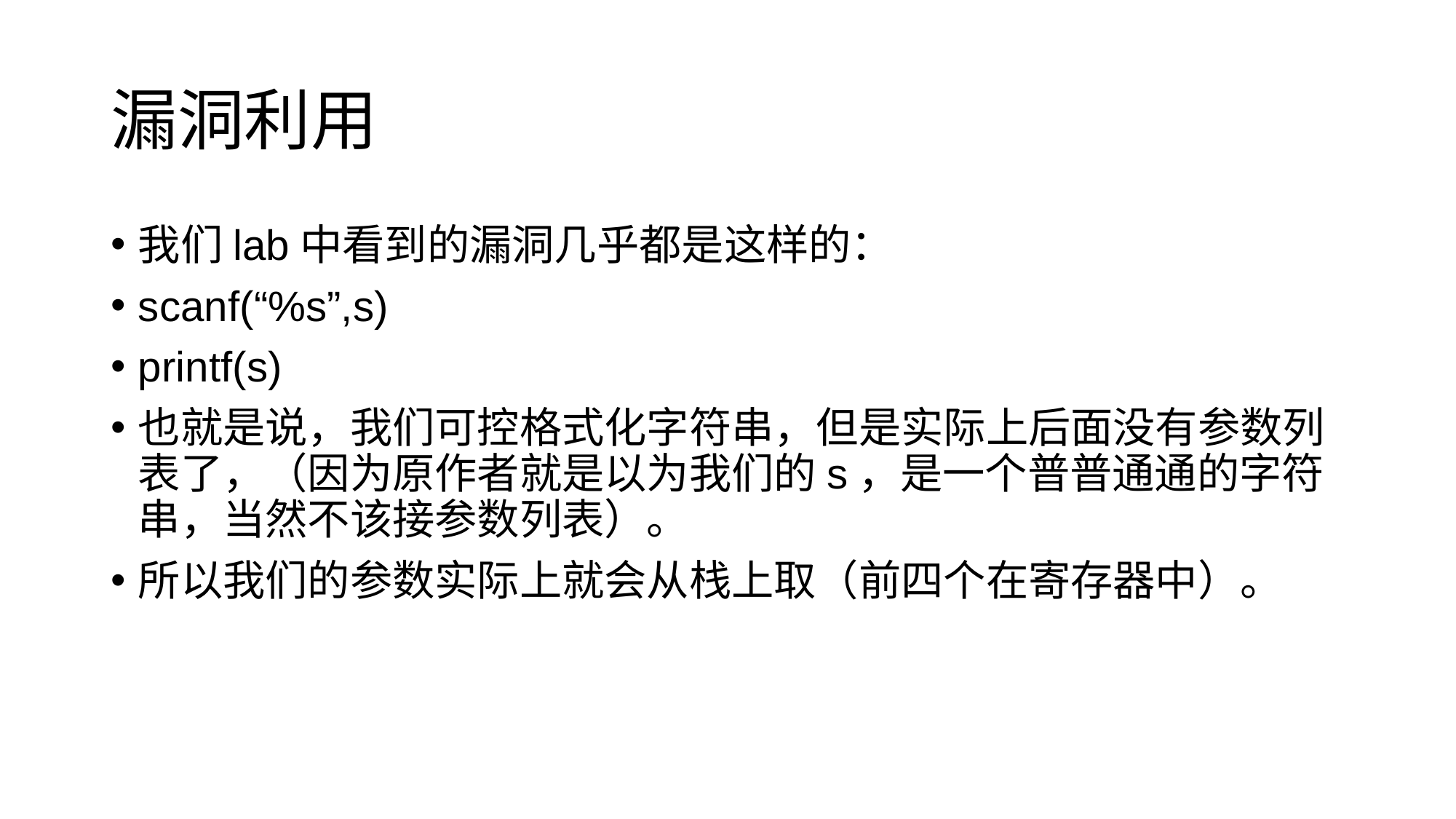

# 漏洞利用
我们lab中看到的漏洞几乎都是这样的：
scanf(“%s”,s)
printf(s)
也就是说，我们可控格式化字符串，但是实际上后面没有参数列表了，（因为原作者就是以为我们的s，是一个普普通通的字符串，当然不该接参数列表）。
所以我们的参数实际上就会从栈上取（前四个在寄存器中）。